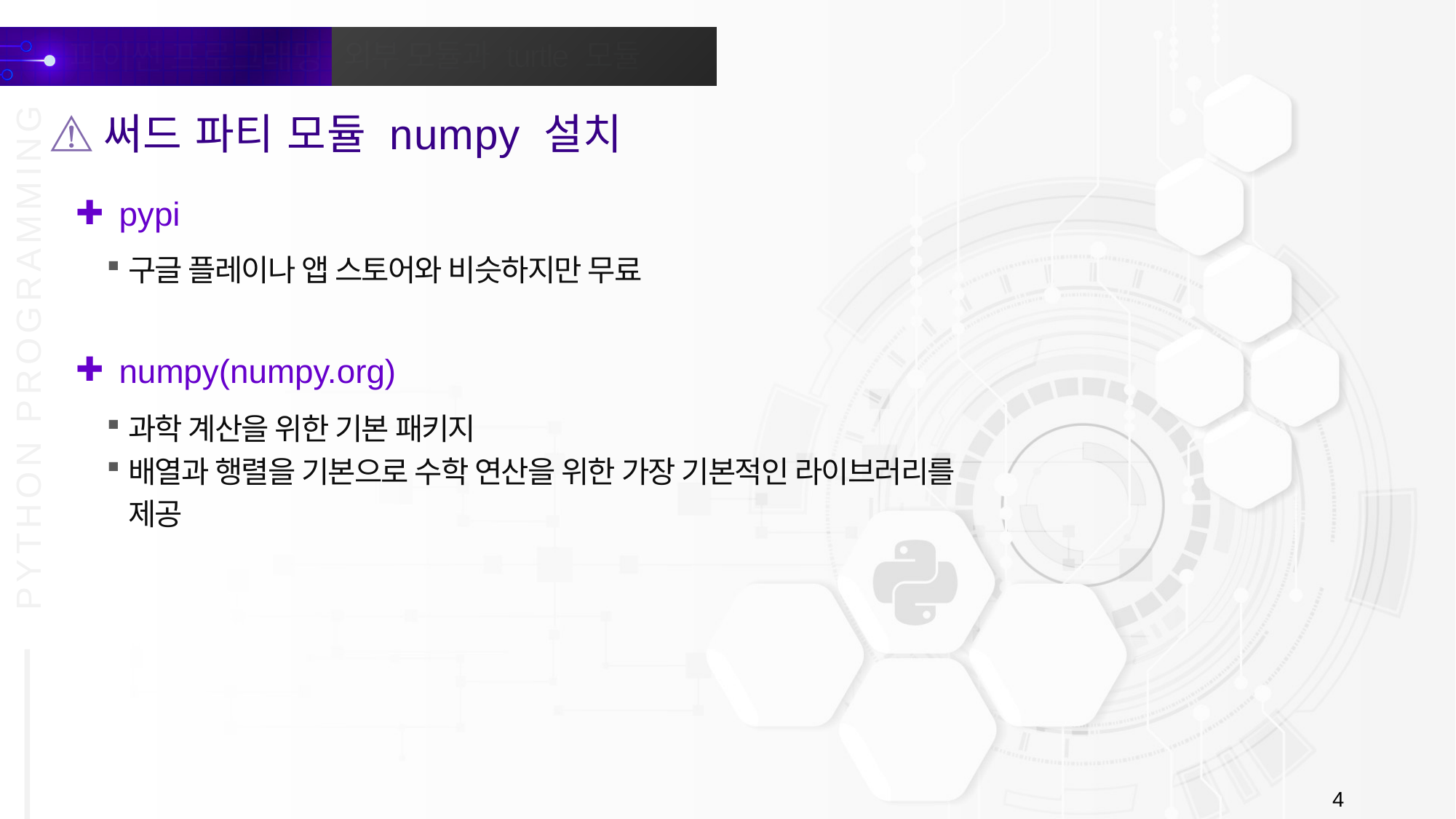

써드 파티 모듈 numpy 설치
pypi
구글 플레이나 앱 스토어와 비슷하지만 무료
numpy(numpy.org)
과학 계산을 위한 기본 패키지
배열과 행렬을 기본으로 수학 연산을 위한 가장 기본적인 라이브러리를 제공
4